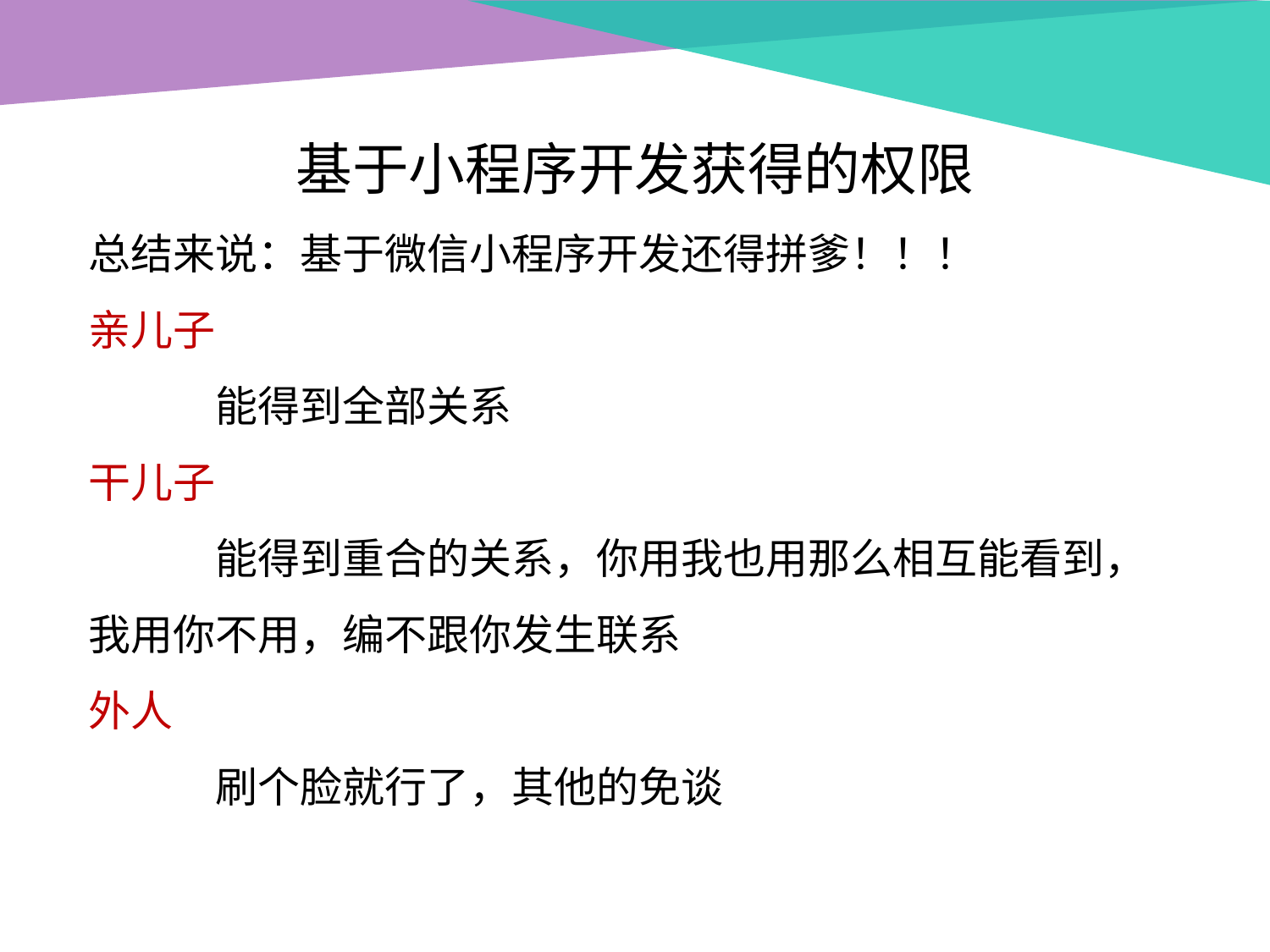

基于小程序开发获得的权限
总结来说：基于微信小程序开发还得拼爹！！！
亲儿子
	能得到全部关系
干儿子
	能得到重合的关系，你用我也用那么相互能看到，我用你不用，编不跟你发生联系
外人
	刷个脸就行了，其他的免谈